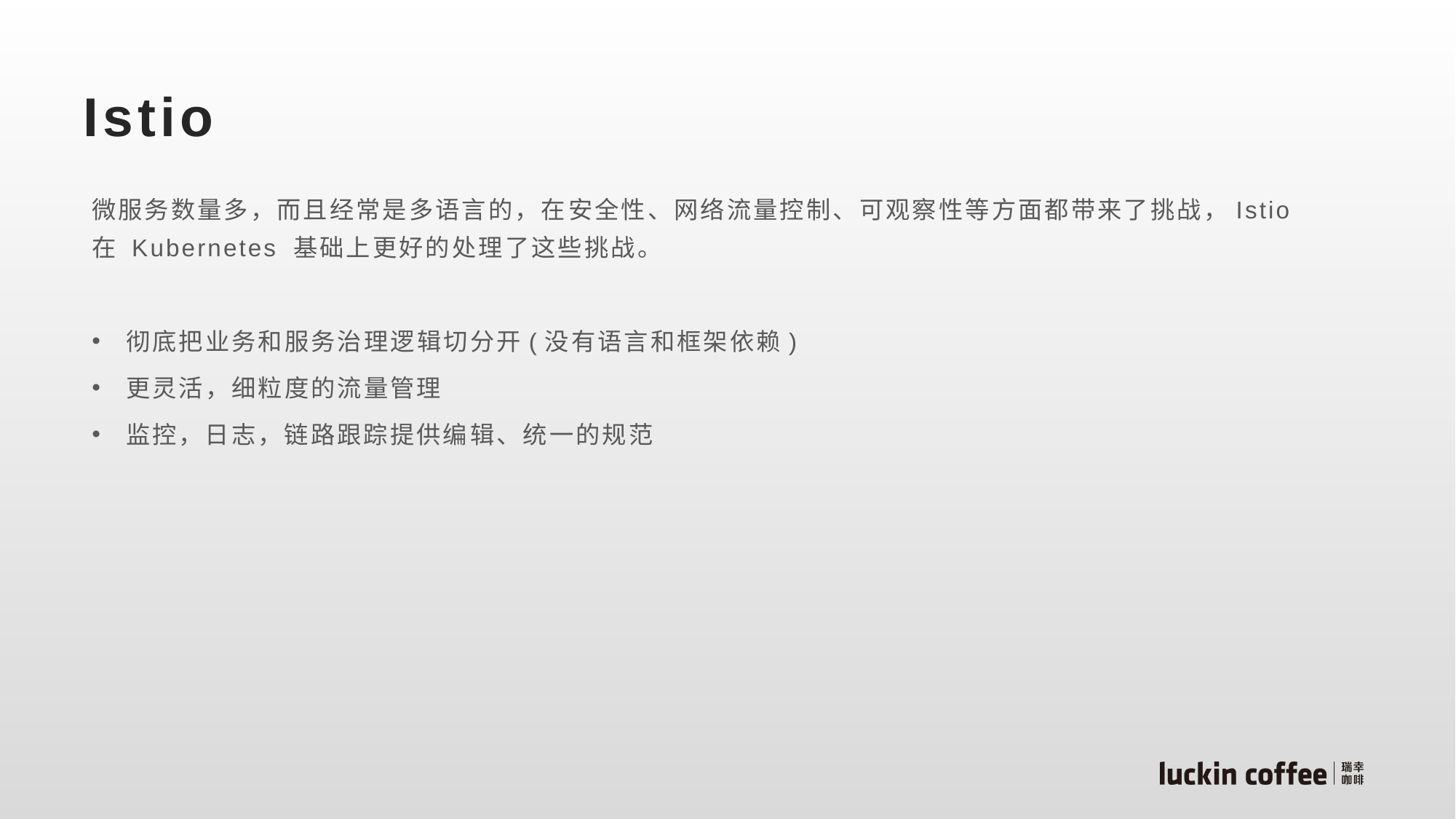

# Istio
微服务数量多，而且经常是多语言的，在安全性、网络流量控制、可观察性等方面都带来了挑战，Istio 在 Kubernetes 基础上更好的处理了这些挑战。

彻底把业务和服务治理逻辑切分开(没有语言和框架依赖)
更灵活，细粒度的流量管理
监控，日志，链路跟踪提供编辑、统一的规范